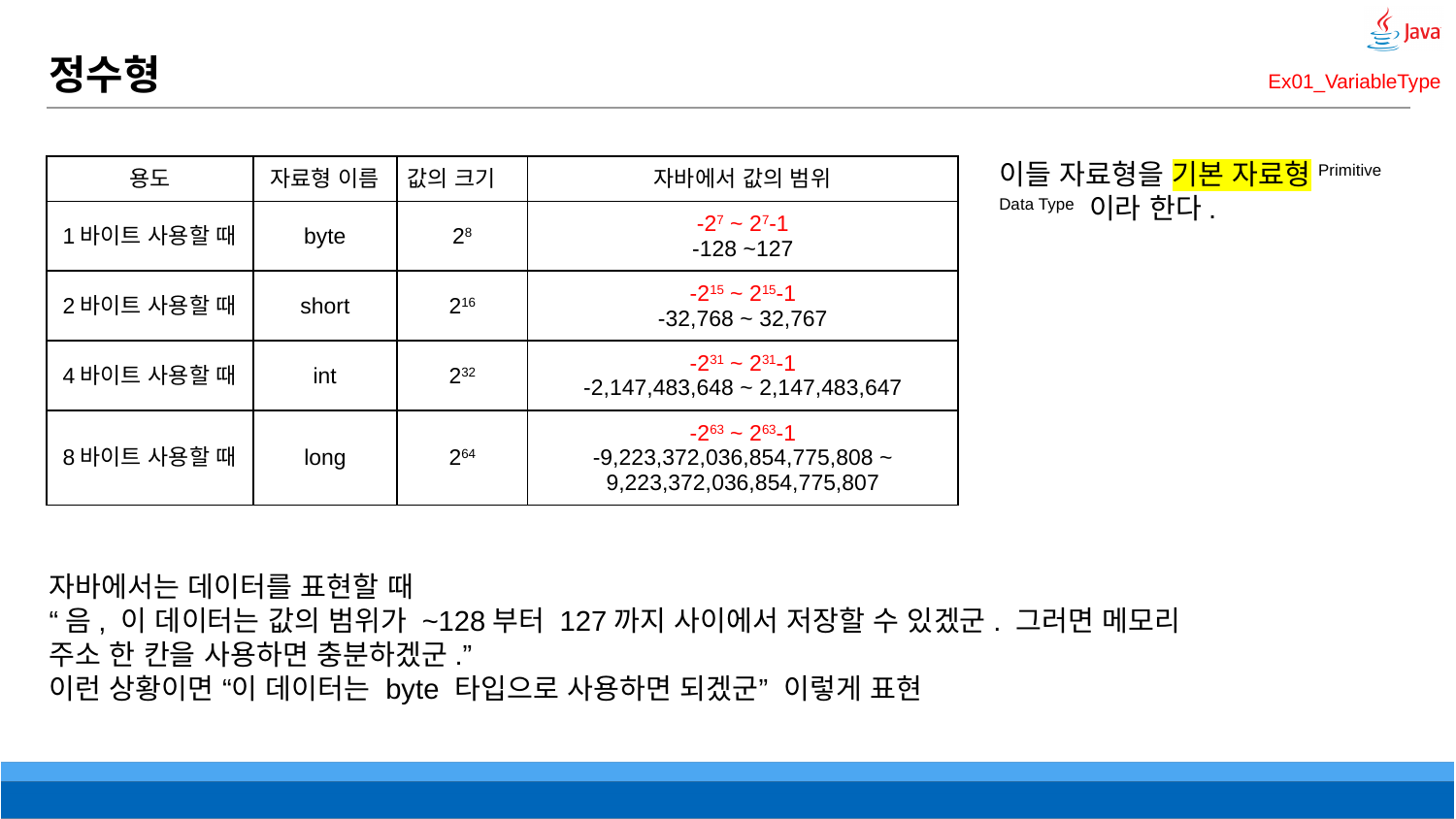

# 정수형
Ex01_VariableType
이들 자료형을 기본 자료형Primitive Data Type 이라 한다.
| 용도 | 자료형 이름 | 값의 크기 | 자바에서 값의 범위 |
| --- | --- | --- | --- |
| 1바이트 사용할 때 | byte | 28 | -27 ~ 27-1 -128 ~127 |
| 2바이트 사용할 때 | short | 216 | -215 ~ 215-1 -32,768 ~ 32,767 |
| 4바이트 사용할 때 | int | 232 | -231 ~ 231-1 -2,147,483,648 ~ 2,147,483,647 |
| 8바이트 사용할 때 | long | 264 | -263 ~ 263-1 -9,223,372,036,854,775,808 ~ 9,223,372,036,854,775,807 |
자바에서는 데이터를 표현할 때
“음, 이 데이터는 값의 범위가 ~128부터 127까지 사이에서 저장할 수 있겠군. 그러면 메모리 주소 한 칸을 사용하면 충분하겠군.”
이런 상황이면 “이 데이터는 byte 타입으로 사용하면 되겠군”  이렇게 표현